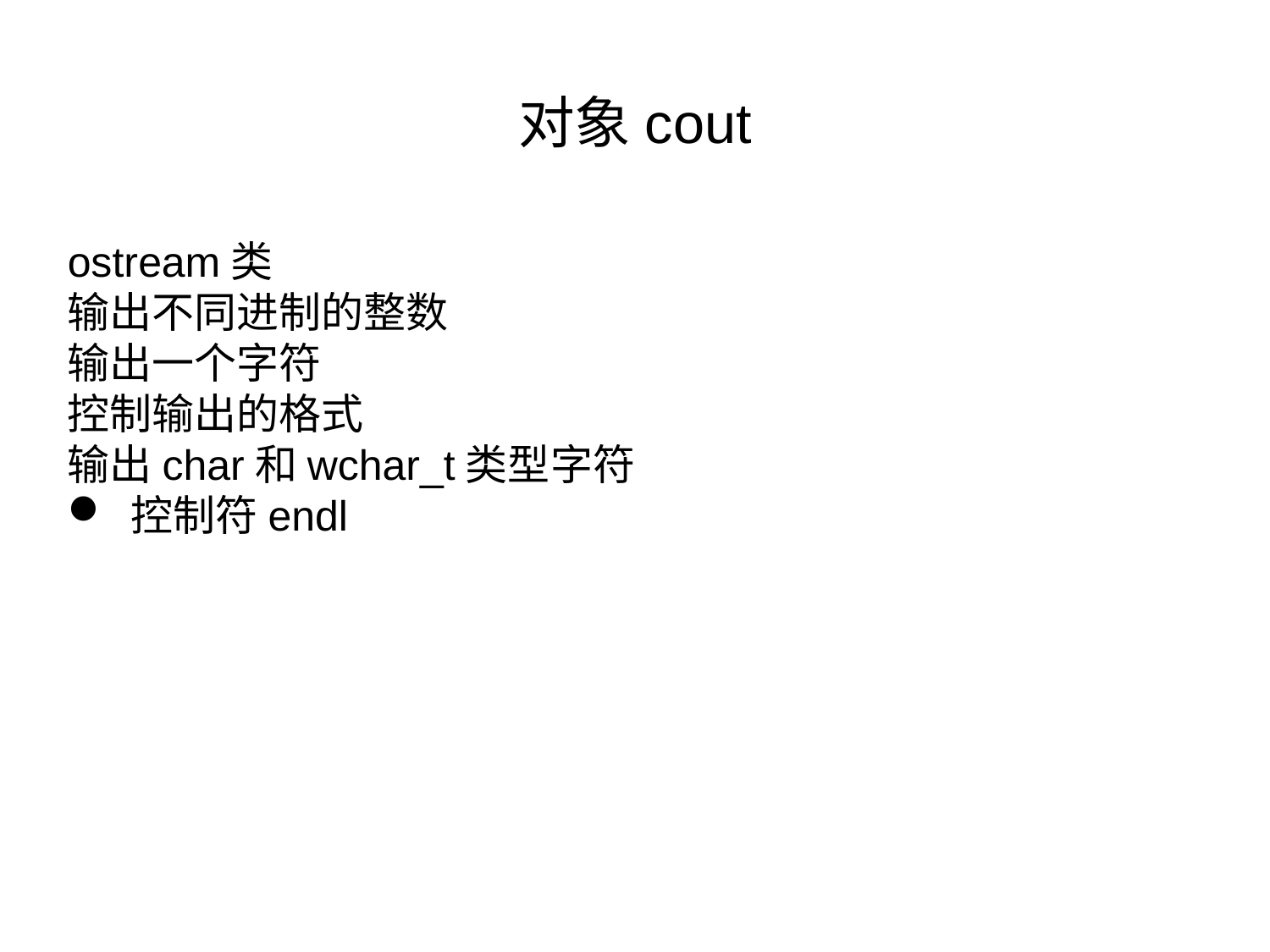

对象cout
ostream类
输出不同进制的整数
输出一个字符
控制输出的格式
输出char和wchar_t类型字符
控制符endl